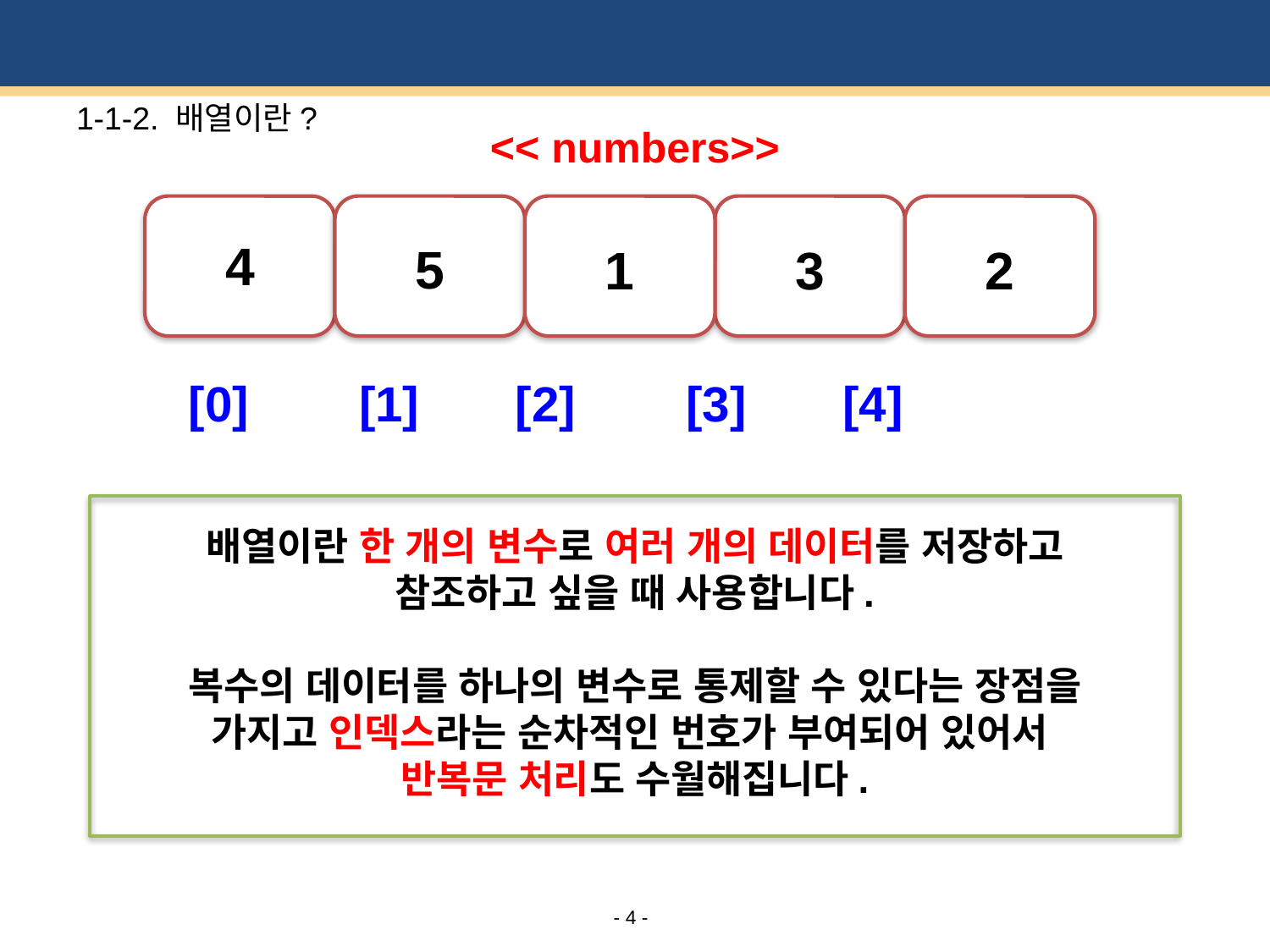

# 1-1-2. 배열이란?
<< numbers>>

4
5
3
2
1
   [0]        [1]       [2]        [3]       [4]

배열이란 한 개의 변수로 여러 개의 데이터를 저장하고 참조하고 싶을 때 사용합니다.

복수의 데이터를 하나의 변수로 통제할 수 있다는 장점을 가지고 인덱스라는 순차적인 번호가 부여되어 있어서
반복문 처리도 수월해집니다.